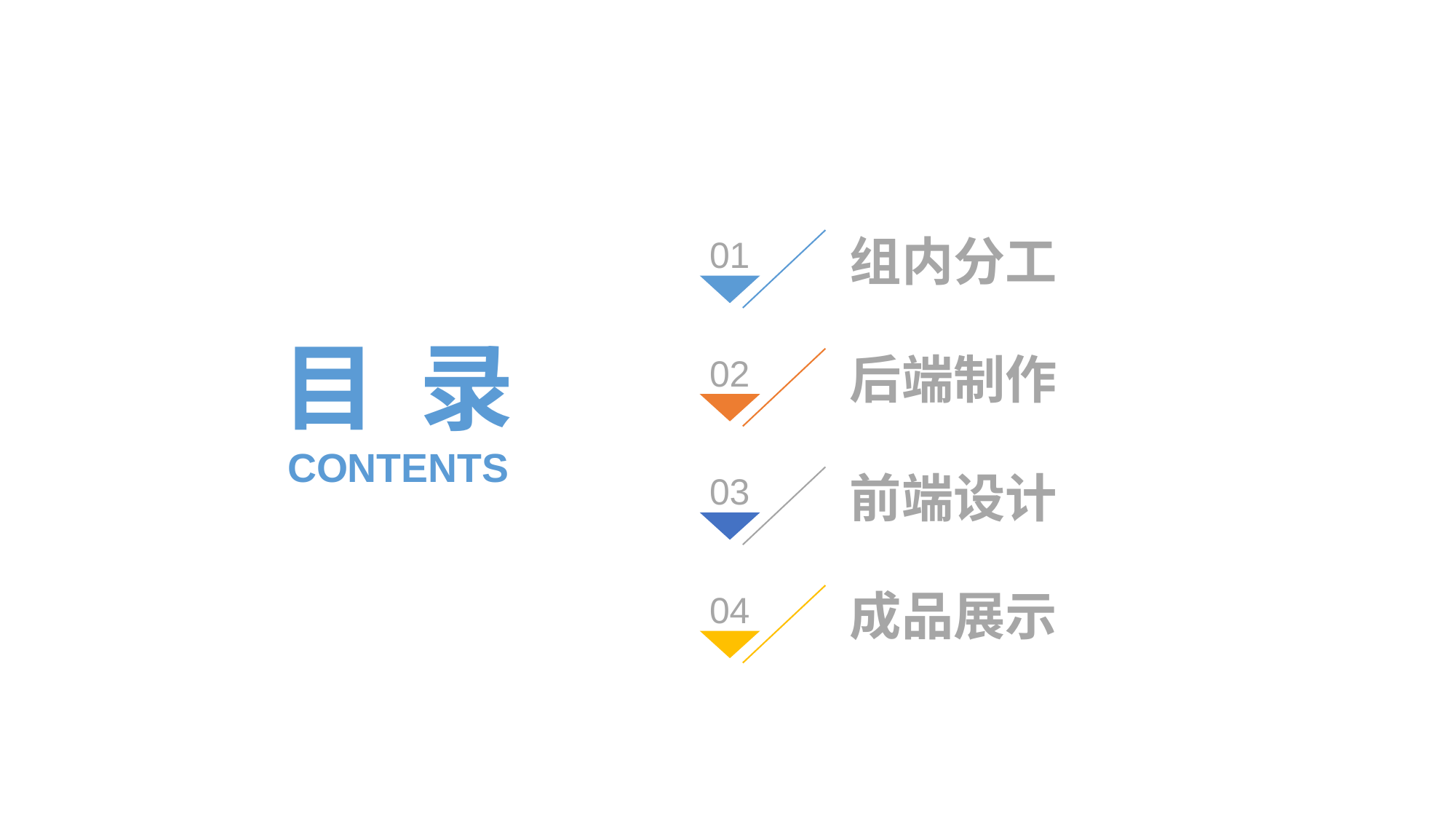

组内分工

01

目  录
后端制作

02

CONTENTS
前端设计

03

成品展示

04